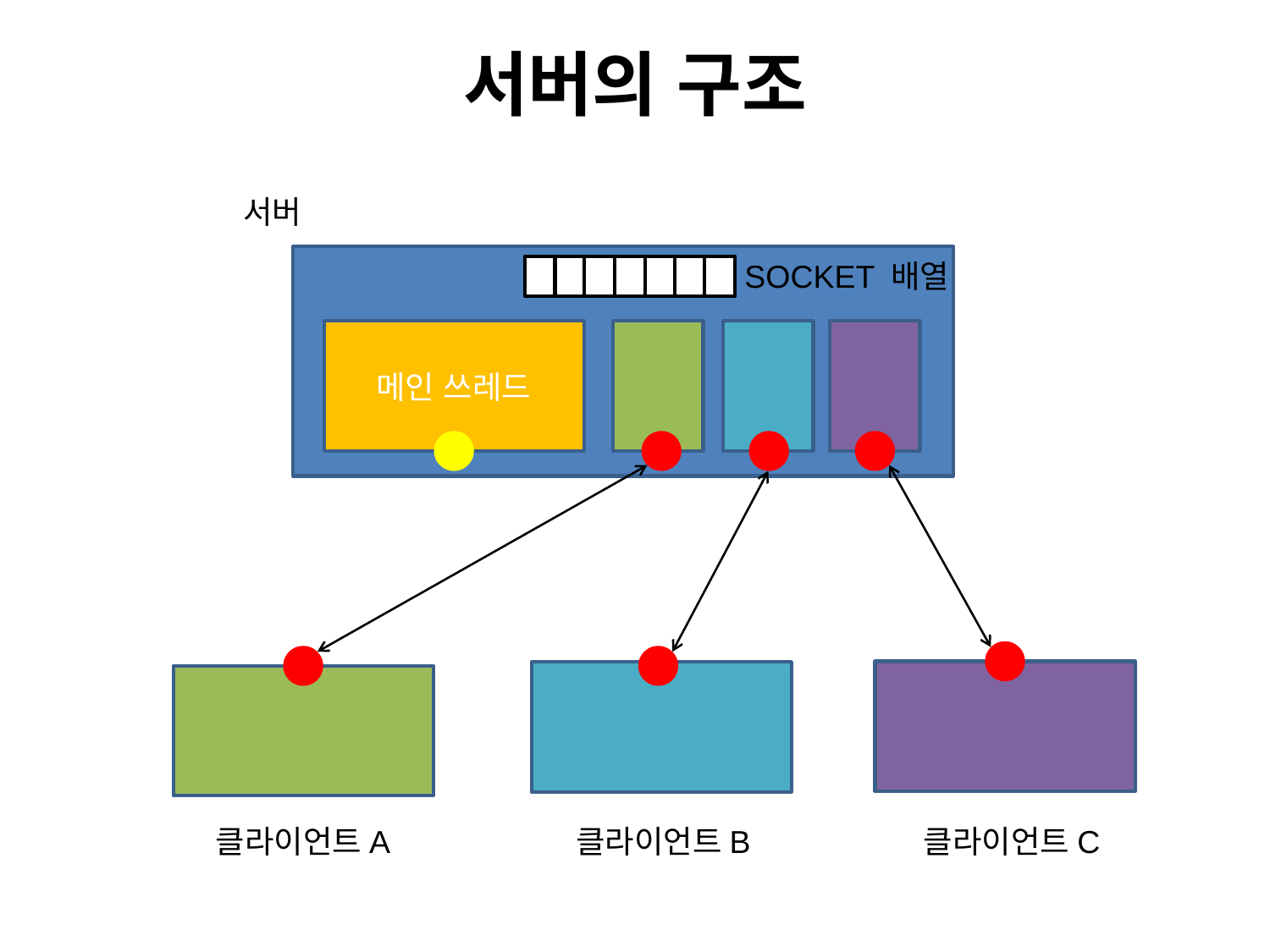

# 서버의 구조
서버

SOCKET 배열

메인 쓰레드

클라이언트A
클라이언트B
클라이언트C